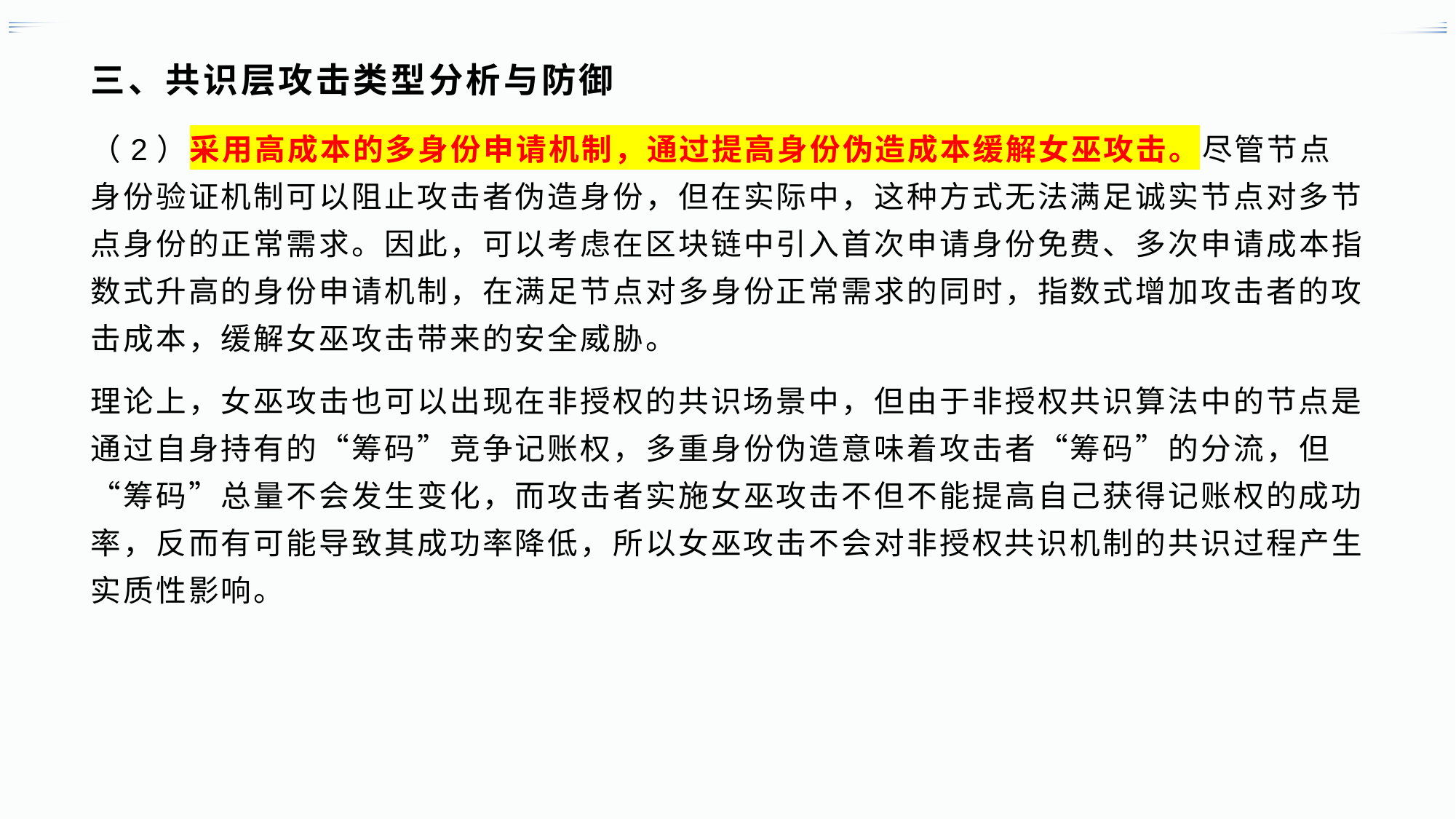

# 三、共识层攻击类型分析与防御
（2）采用高成本的多身份申请机制，通过提高身份伪造成本缓解女巫攻击。尽管节点身份验证机制可以阻止攻击者伪造身份，但在实际中，这种方式无法满足诚实节点对多节点身份的正常需求。因此，可以考虑在区块链中引入首次申请身份免费、多次申请成本指数式升高的身份申请机制，在满足节点对多身份正常需求的同时，指数式增加攻击者的攻击成本，缓解女巫攻击带来的安全威胁。
理论上，女巫攻击也可以出现在非授权的共识场景中，但由于非授权共识算法中的节点是通过自身持有的“筹码”竞争记账权，多重身份伪造意味着攻击者“筹码”的分流，但“筹码”总量不会发生变化，而攻击者实施女巫攻击不但不能提高自己获得记账权的成功率，反而有可能导致其成功率降低，所以女巫攻击不会对非授权共识机制的共识过程产生实质性影响。